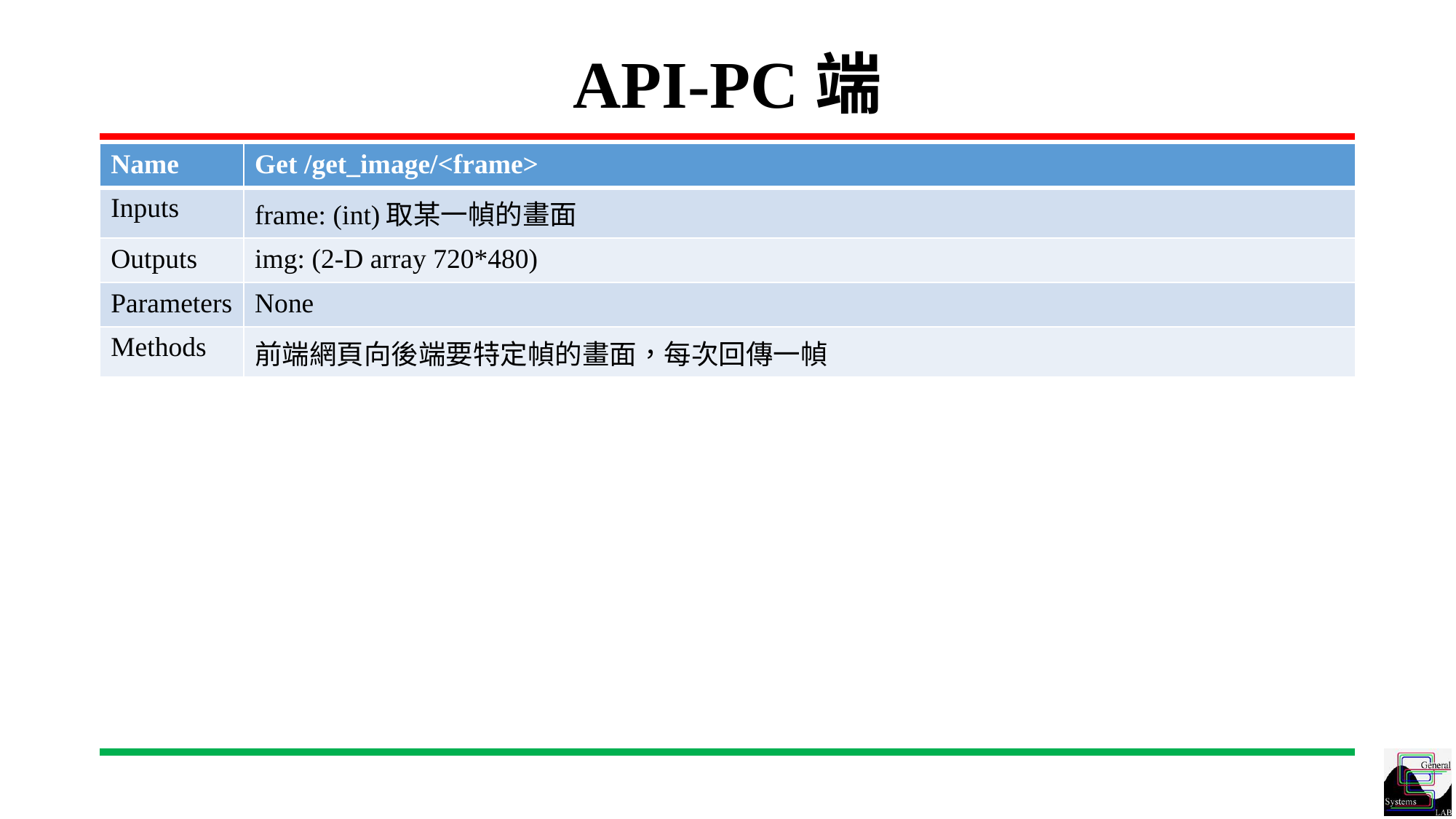

# API-PC端
| Name | Get /get\_image/<frame> |
| --- | --- |
| Inputs | frame: (int)取某一幀的畫面 |
| Outputs | img: (2-D array 720\*480) |
| Parameters | None |
| Methods | 前端網頁向後端要特定幀的畫面，每次回傳一幀 |